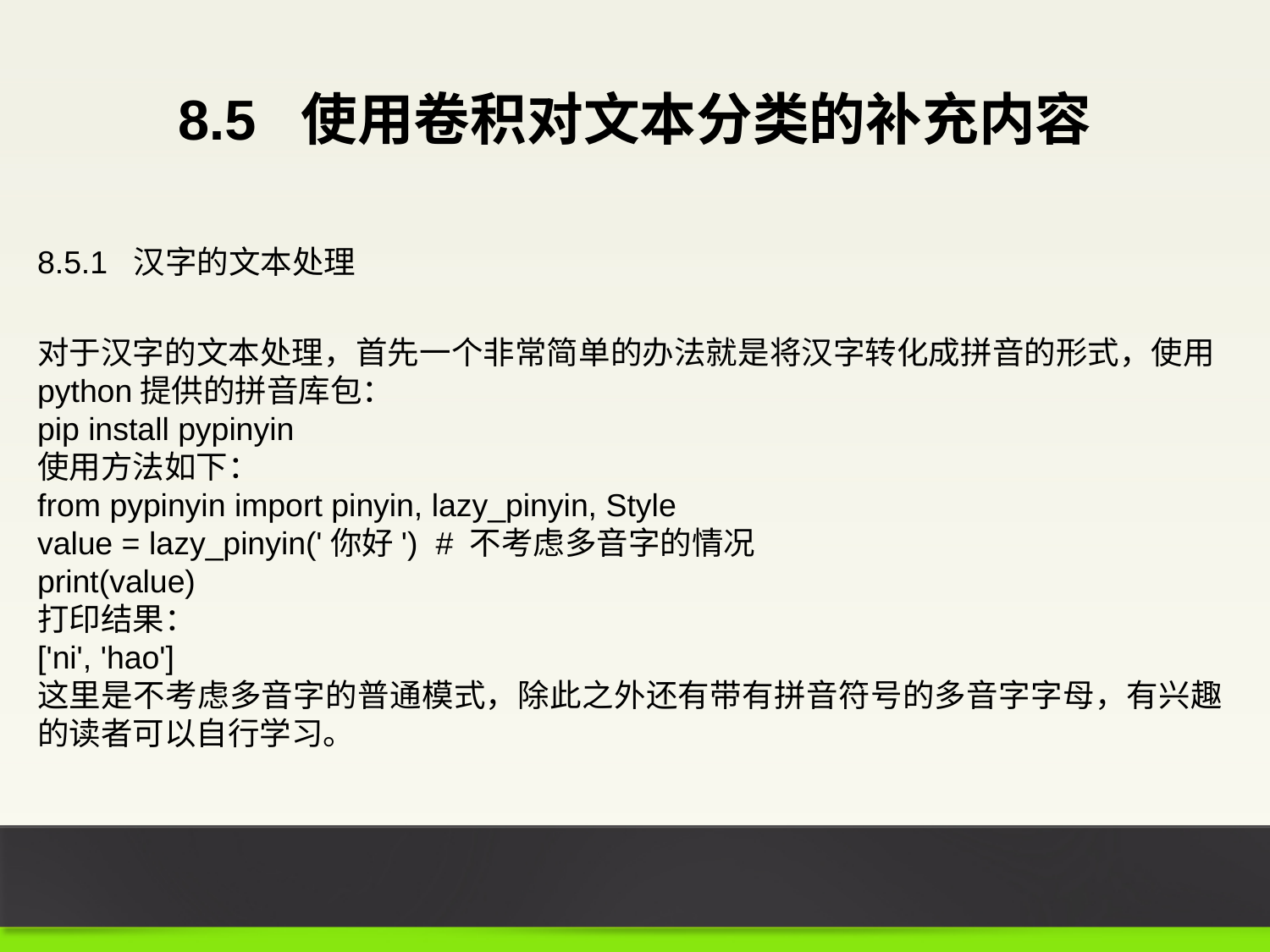

# 8.5  使用卷积对文本分类的补充内容
8.5.1  汉字的文本处理
对于汉字的文本处理，首先一个非常简单的办法就是将汉字转化成拼音的形式，使用python提供的拼音库包：
pip install pypinyin
使用方法如下：
from pypinyin import pinyin, lazy_pinyin, Style
value = lazy_pinyin('你好')  # 不考虑多音字的情况
print(value)
打印结果：
['ni', 'hao']
这里是不考虑多音字的普通模式，除此之外还有带有拼音符号的多音字字母，有兴趣的读者可以自行学习。